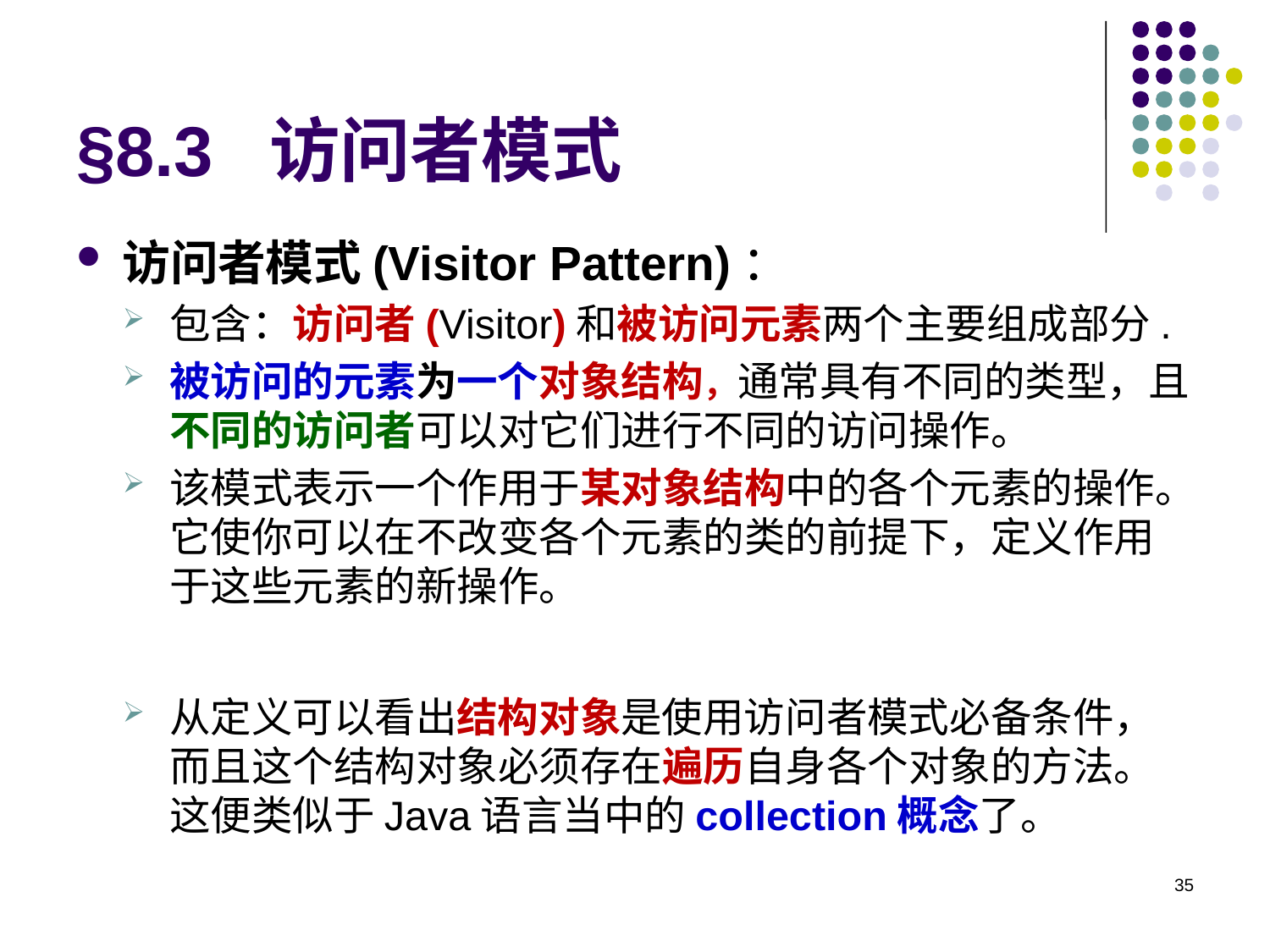

# §8.3  访问者模式
访问者模式(Visitor Pattern)：
包含：访问者(Visitor)和被访问元素两个主要组成部分.
被访问的元素为一个对象结构，通常具有不同的类型，且不同的访问者可以对它们进行不同的访问操作。
该模式表示一个作用于某对象结构中的各个元素的操作。它使你可以在不改变各个元素的类的前提下，定义作用于这些元素的新操作。

从定义可以看出结构对象是使用访问者模式必备条件，而且这个结构对象必须存在遍历自身各个对象的方法。这便类似于Java语言当中的collection概念了。

35